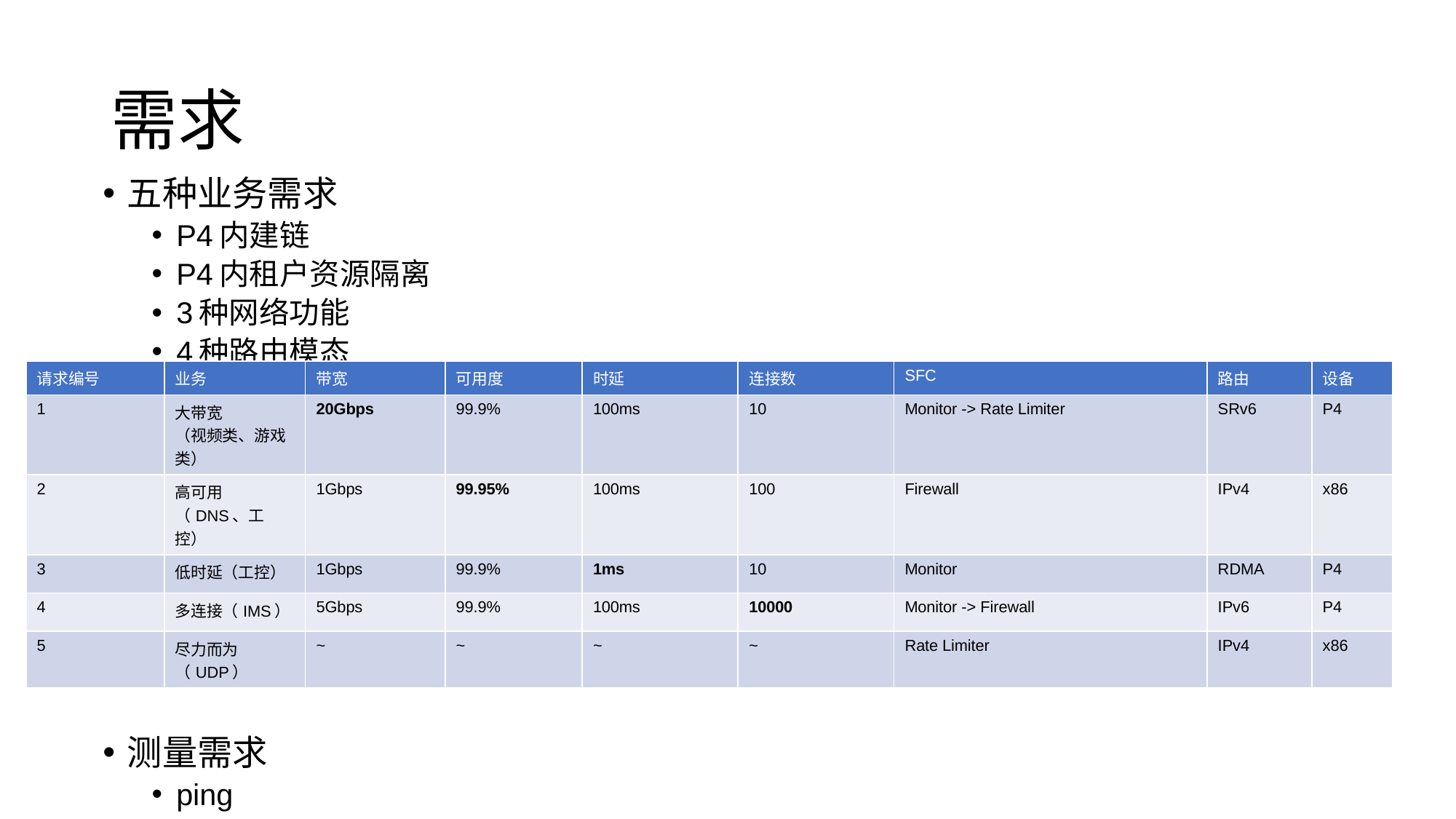

# 需求
五种业务需求
P4内建链
P4内租户资源隔离
3种网络功能
4种路由模态

测量需求
ping

| 请求编号 | 业务 | 带宽 | 可用度 | 时延 | 连接数 | SFC | 路由 | 设备 |
| --- | --- | --- | --- | --- | --- | --- | --- | --- |
| 1 | 大带宽 （视频类、游戏类） | 20Gbps | 99.9% | 100ms | 10 | Monitor -> Rate Limiter | SRv6 | P4 |
| 2 | 高可用（DNS、工控） | 1Gbps | 99.95% | 100ms | 100 | Firewall | IPv4 | x86 |
| 3 | 低时延（工控） | 1Gbps | 99.9% | 1ms | 10 | Monitor | RDMA | P4 |
| 4 | 多连接（IMS） | 5Gbps | 99.9% | 100ms | 10000 | Monitor -> Firewall | IPv6 | P4 |
| 5 | 尽力而为（UDP） | ~ | ~ | ~ | ~ | Rate Limiter | IPv4 | x86 |